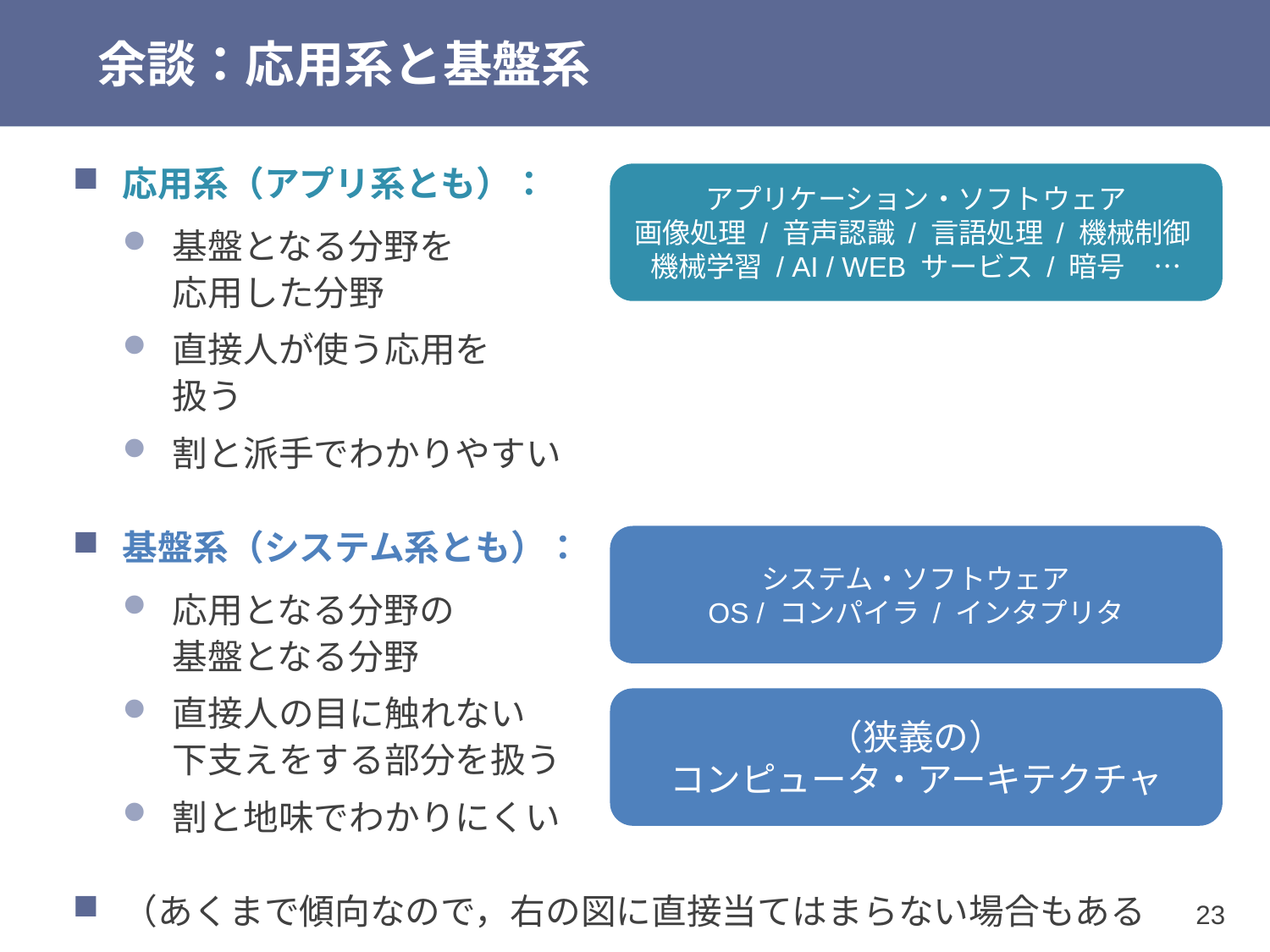

# 余談：応用系と基盤系
応用系（アプリ系とも）：
基盤となる分野を
応用した分野
直接人が使う応用を
扱う
割と派手でわかりやすい
基盤系（システム系とも）：
応用となる分野の
基盤となる分野
直接人の目に触れない
下支えをする部分を扱う
割と地味でわかりにくい
（あくまで傾向なので，右の図に直接当てはまらない場合もある
アプリケーション・ソフトウェア
画像処理 / 音声認識 / 言語処理 / 機械制御
機械学習 / AI / WEB サービス / 暗号　…
システム・ソフトウェア
OS / コンパイラ / インタプリタ
（狭義の）
コンピュータ・アーキテクチャ